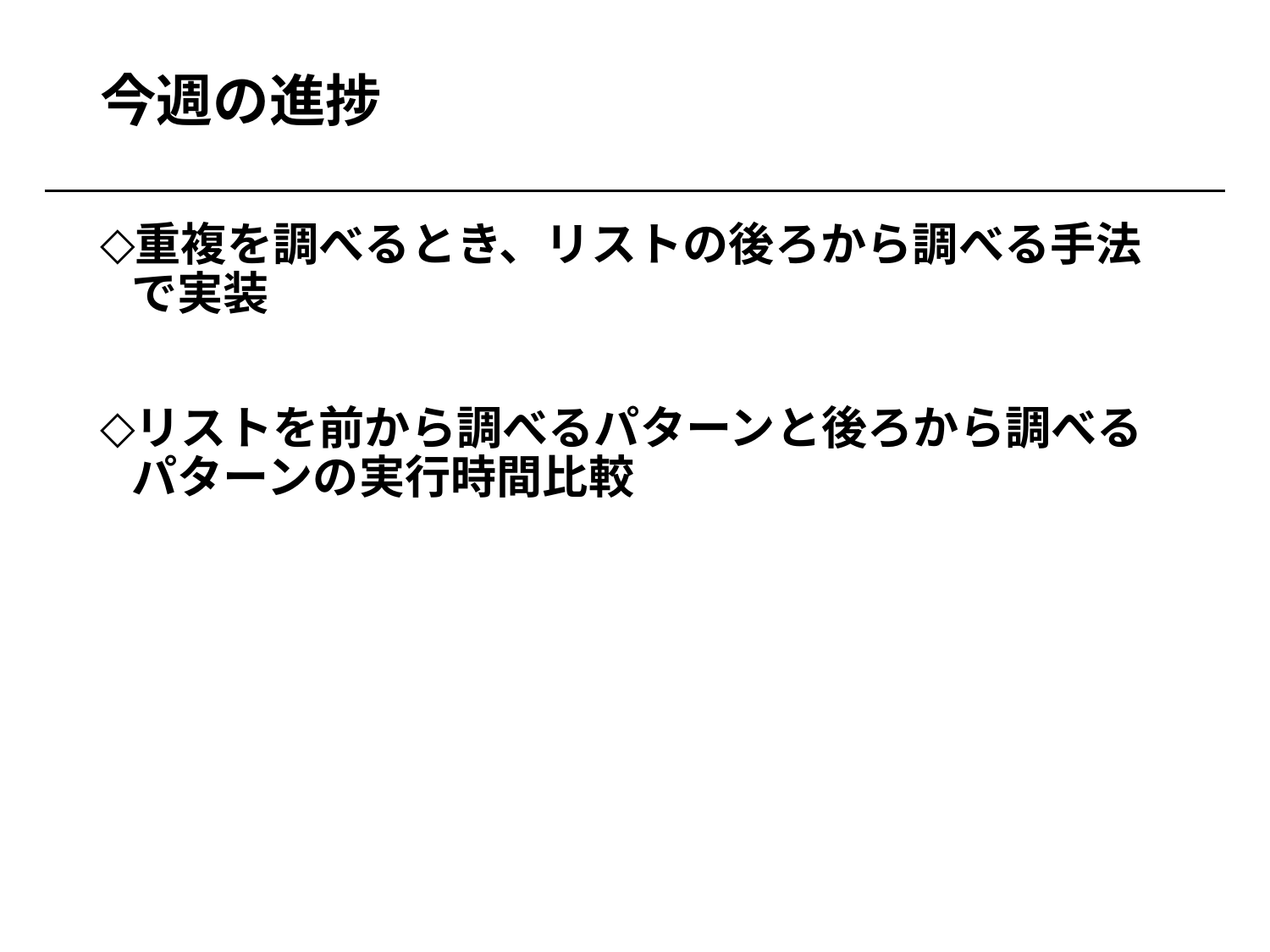

# 今週の進捗
重複を調べるとき、リストの後ろから調べる手法で実装

リストを前から調べるパターンと後ろから調べるパターンの実行時間比較